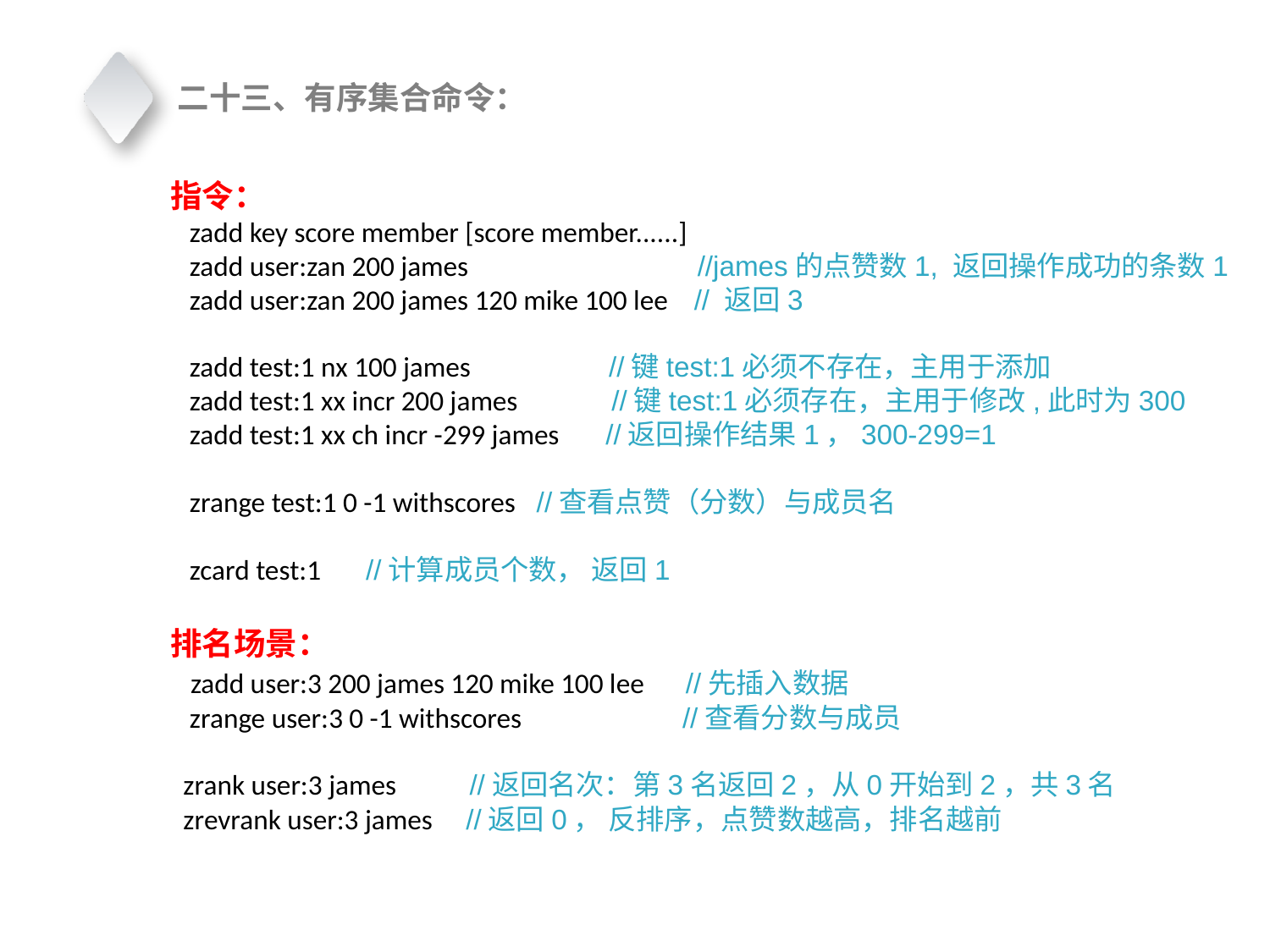

二十三、有序集合命令：
指令：
   zadd key score member [score member......]
   zadd user:zan 200 james                                    //james的点赞数1, 返回操作成功的条数1
   zadd user:zan 200 james 120 mike 100 lee    // 返回3

   zadd test:1 nx 100 james                     //键test:1必须不存在，主用于添加
   zadd test:1 xx incr 200 james              //键test:1必须存在，主用于修改,此时为300
   zadd test:1 xx ch incr -299 james       //返回操作结果1，300-299=1

   zrange test:1 0 -1 withscores   //查看点赞（分数）与成员名

   zcard test:1       //计算成员个数， 返回1

排名场景：
   zadd user:3 200 james 120 mike 100 lee      //先插入数据
   zrange user:3 0 -1 withscores                         //查看分数与成员

  zrank user:3 james           //返回名次：第3名返回2，从0开始到2，共3名
  zrevrank user:3 james     //返回0， 反排序，点赞数越高，排名越前